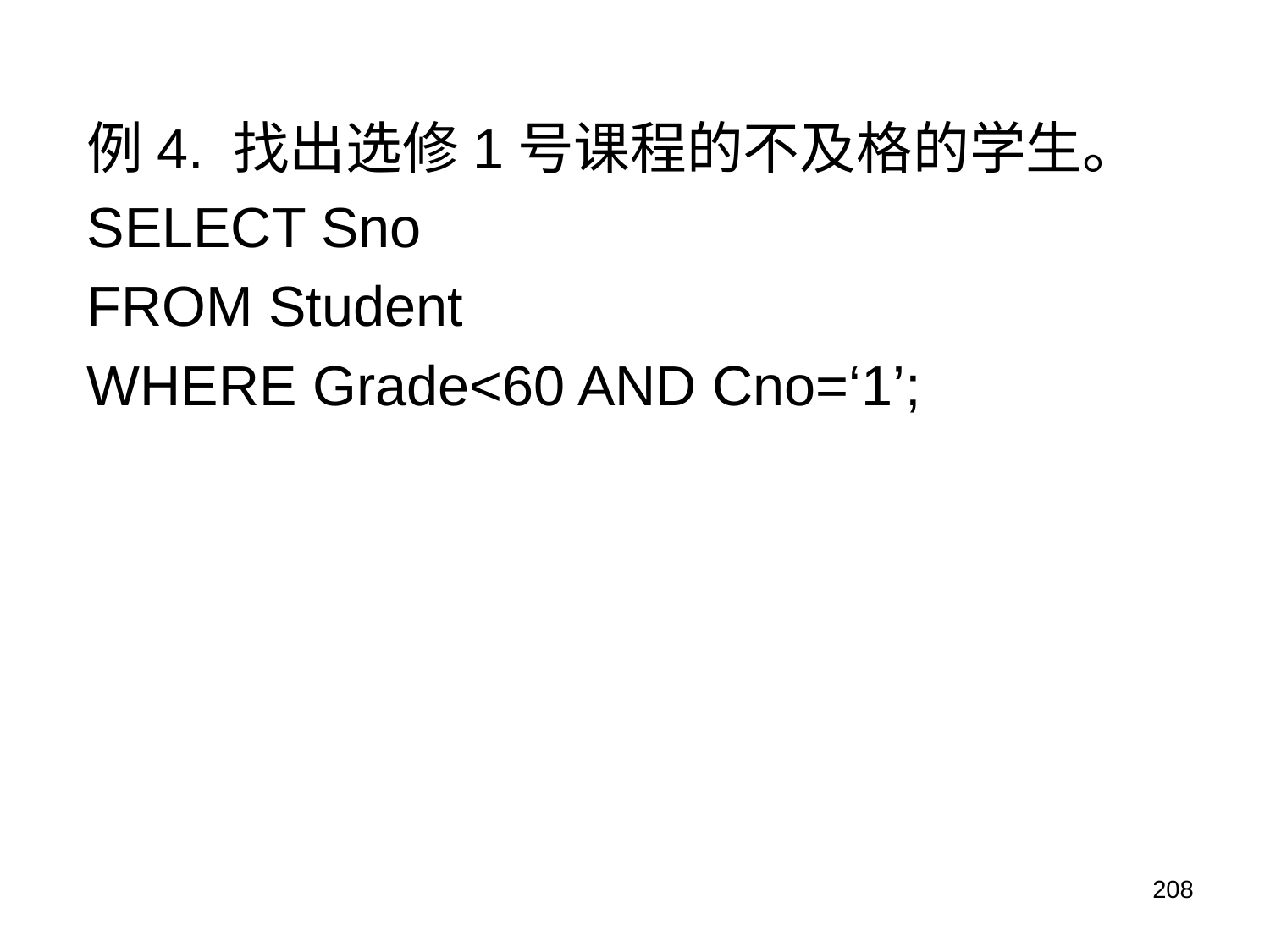

例4. 找出选修1号课程的不及格的学生。
SELECT Sno
FROM Student
WHERE Grade<60 AND Cno=‘1’;
208